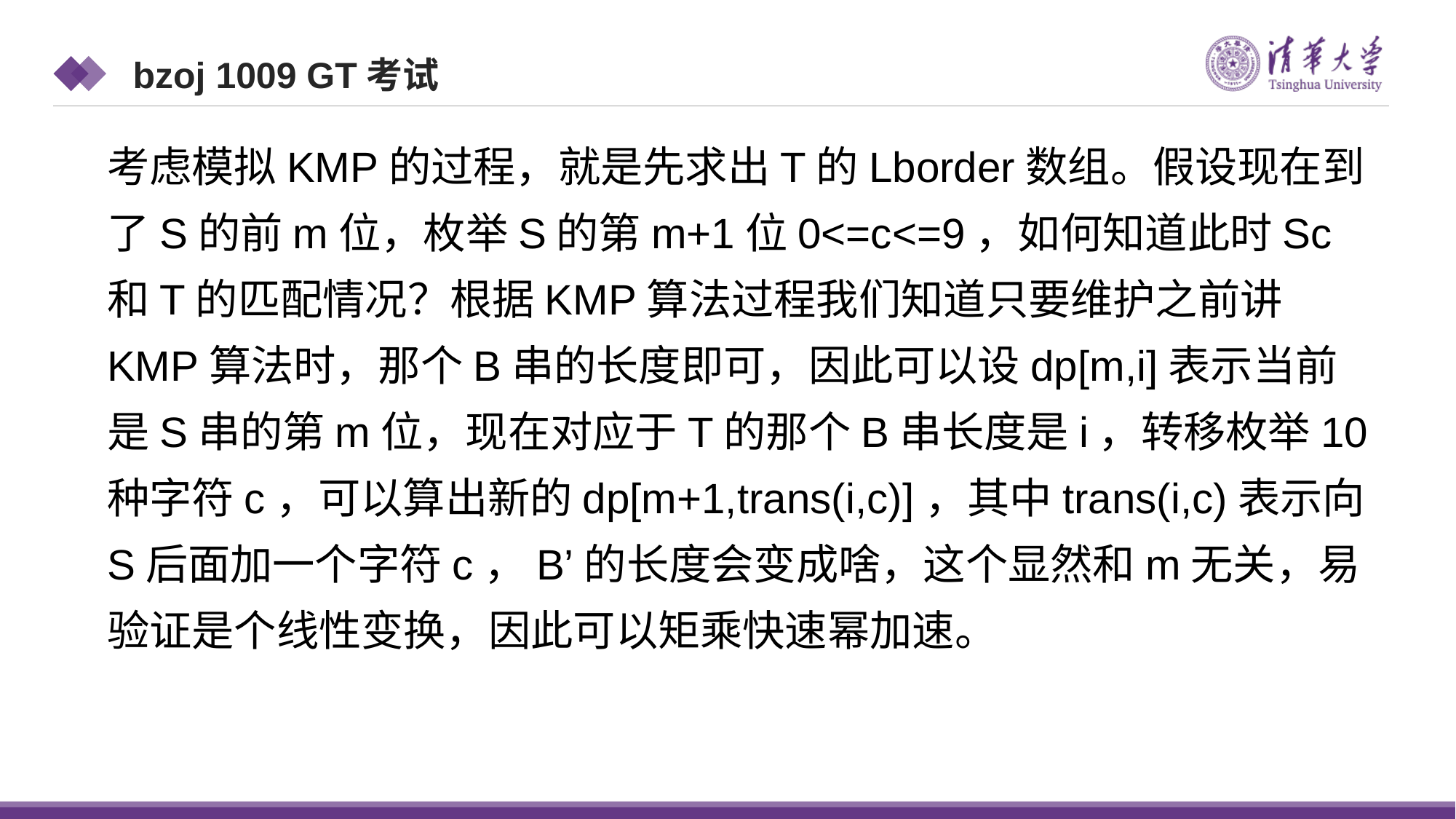

bzoj 1009 GT考试
考虑模拟KMP的过程，就是先求出T的Lborder数组。假设现在到了S的前m位，枚举S的第m+1位0<=c<=9，如何知道此时Sc和T的匹配情况？根据KMP算法过程我们知道只要维护之前讲KMP算法时，那个B串的长度即可，因此可以设dp[m,i]表示当前是S串的第m位，现在对应于T的那个B串长度是i，转移枚举10种字符c，可以算出新的dp[m+1,trans(i,c)]，其中trans(i,c)表示向S后面加一个字符c，B’的长度会变成啥，这个显然和m无关，易验证是个线性变换，因此可以矩乘快速幂加速。